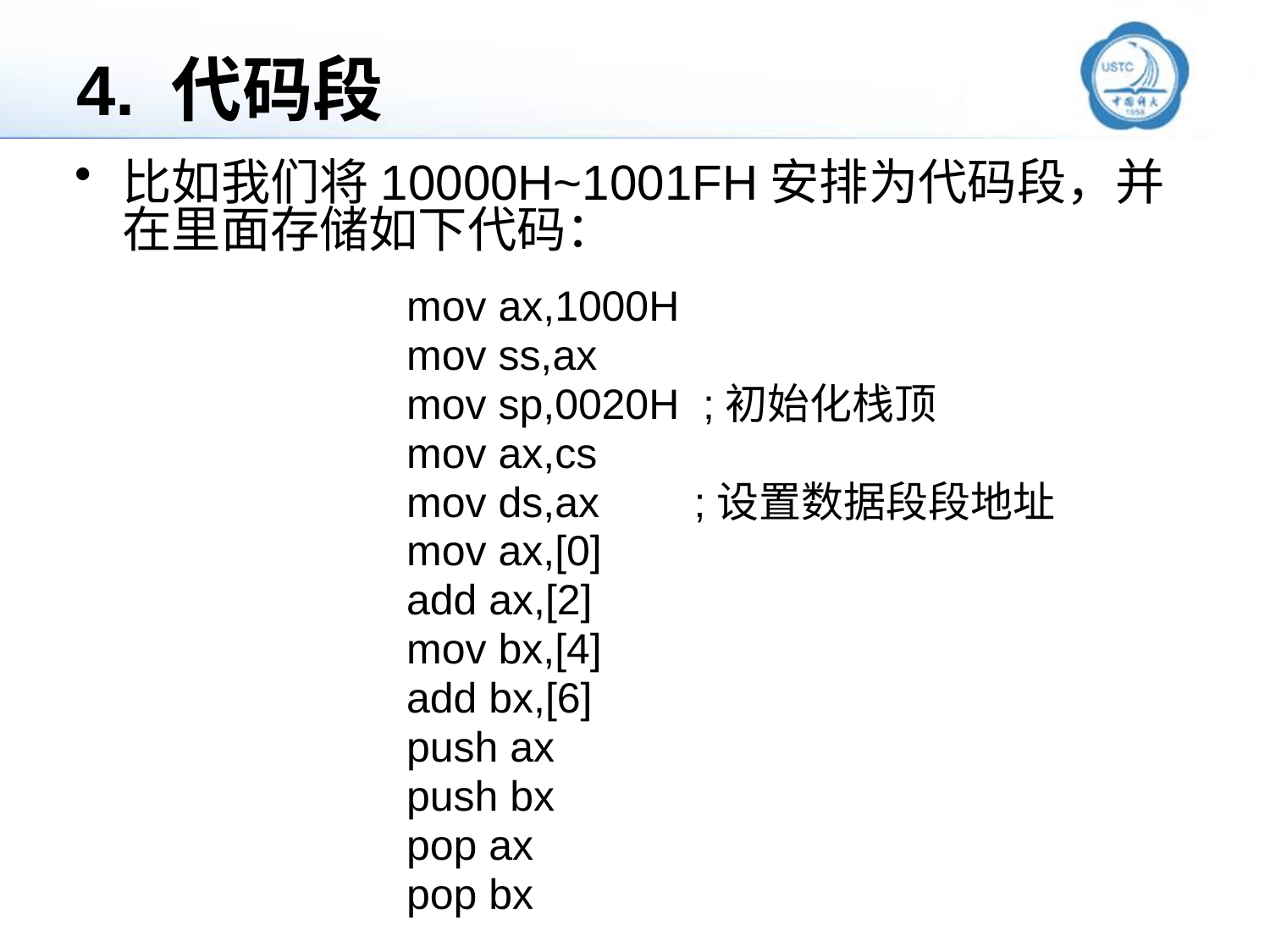

# 4. 代码段
比如我们将10000H~1001FH安排为代码段，并在里面存储如下代码：

                     mov ax,1000H
                     mov ss,ax
                     mov sp,0020H  ;初始化栈顶
                     mov ax,cs
                     mov ds,ax        ;设置数据段段地址
                     mov ax,[0]
                     add ax,[2]
                     mov bx,[4]
                     add bx,[6]
                     push ax
                     push bx
                     pop ax
                     pop bx